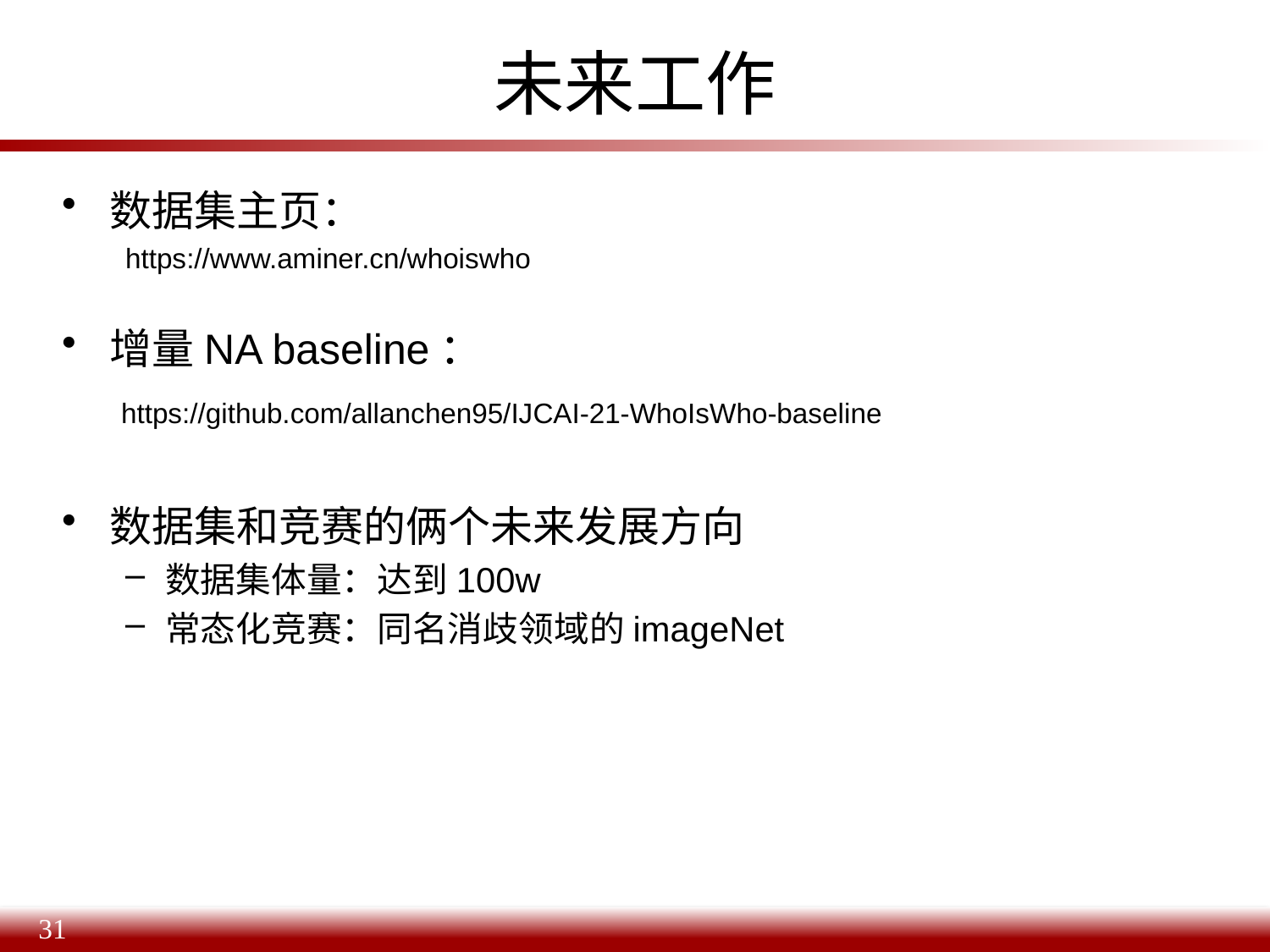

# 未来工作
数据集主页：
https://www.aminer.cn/whoiswho

增量NA baseline：
     https://github.com/allanchen95/IJCAI-21-WhoIsWho-baseline

数据集和竞赛的俩个未来发展方向
数据集体量：达到100w
常态化竞赛：同名消歧领域的imageNet